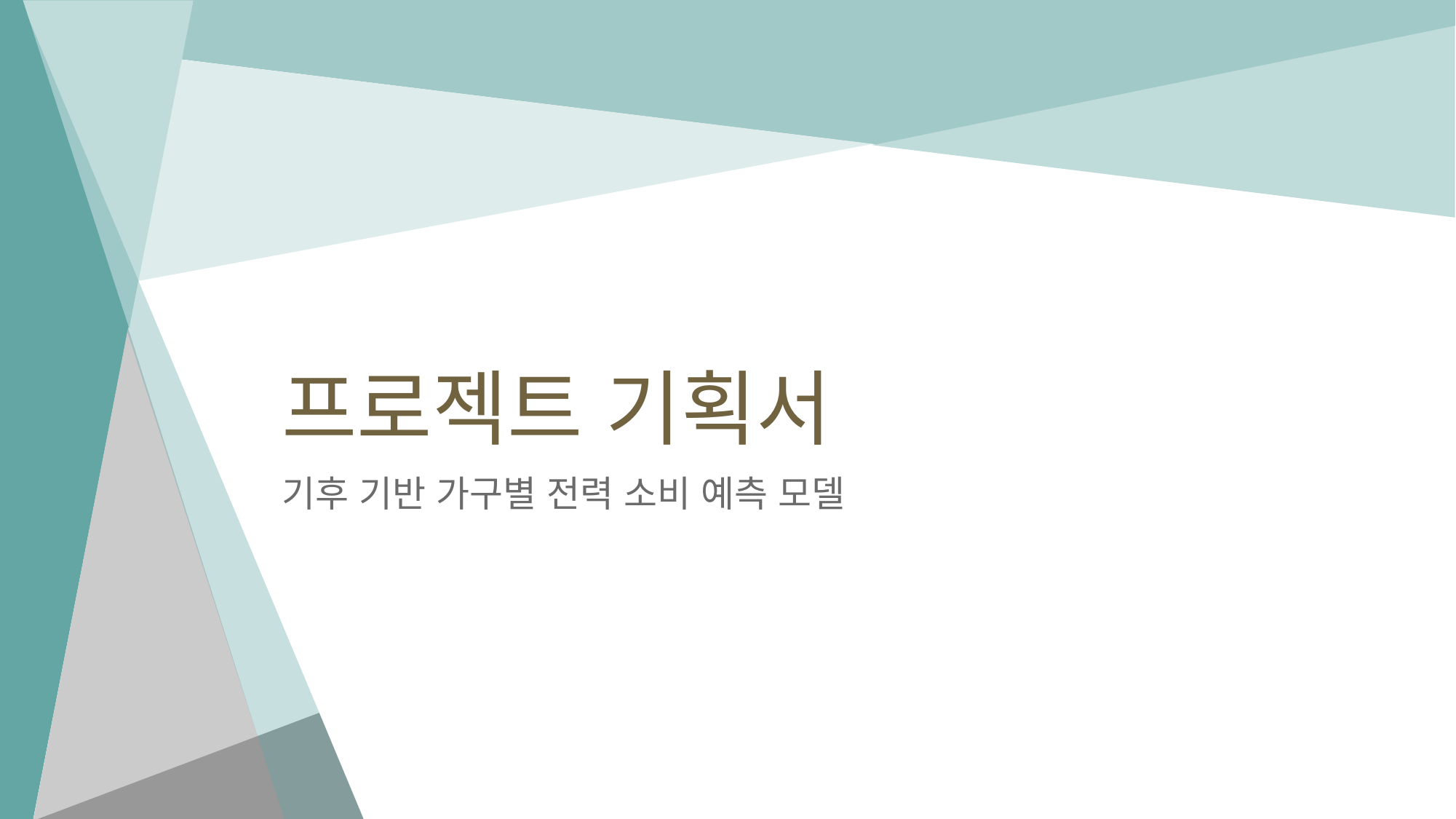

# 프로젝트 기획서
기후 기반 가구별 전력 소비 예측 모델